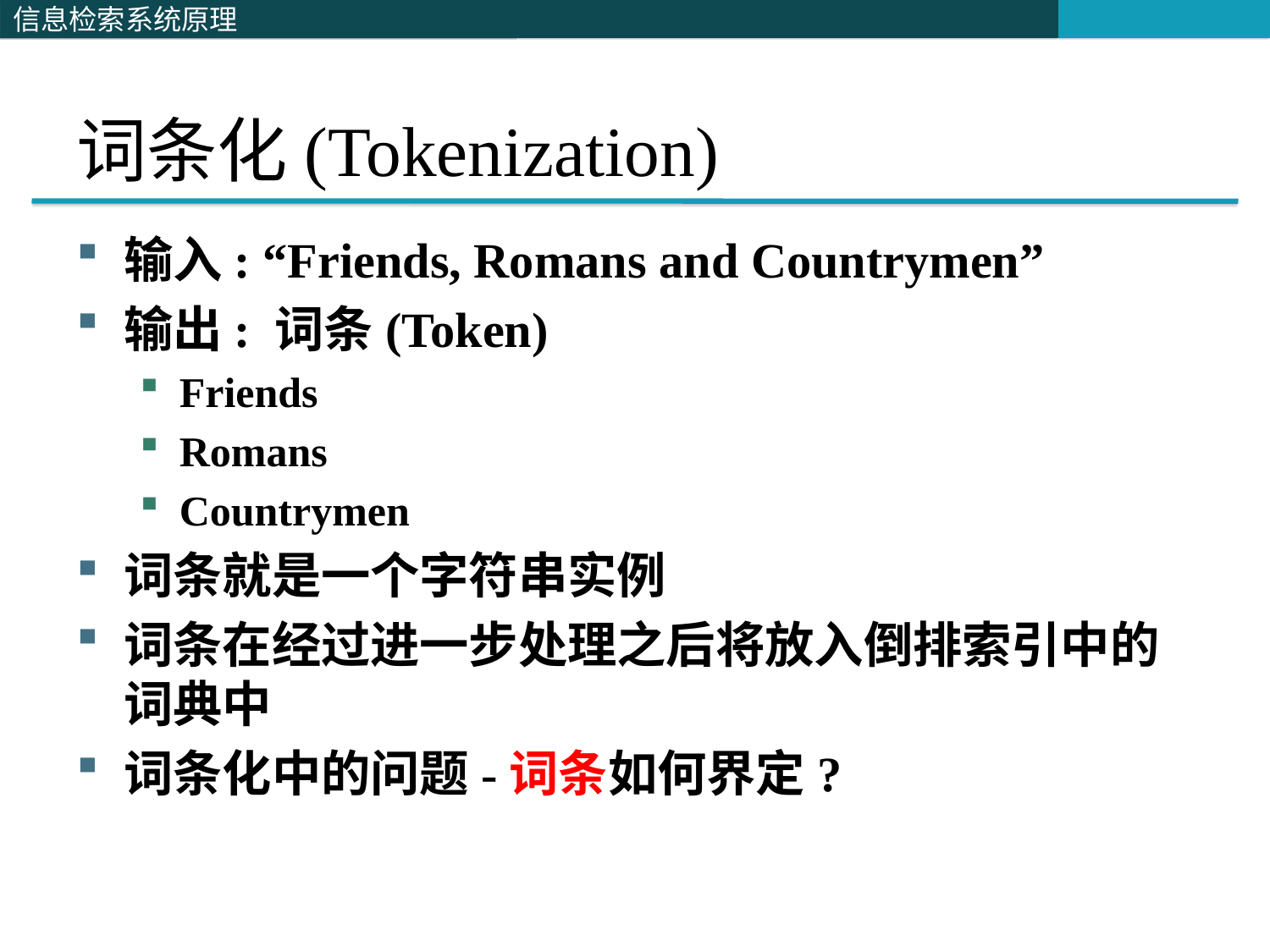

# 词条化(Tokenization)
输入: “Friends, Romans and Countrymen”
输出: 词条(Token)
Friends
Romans
Countrymen
词条就是一个字符串实例
词条在经过进一步处理之后将放入倒排索引中的词典中
词条化中的问题-词条如何界定?